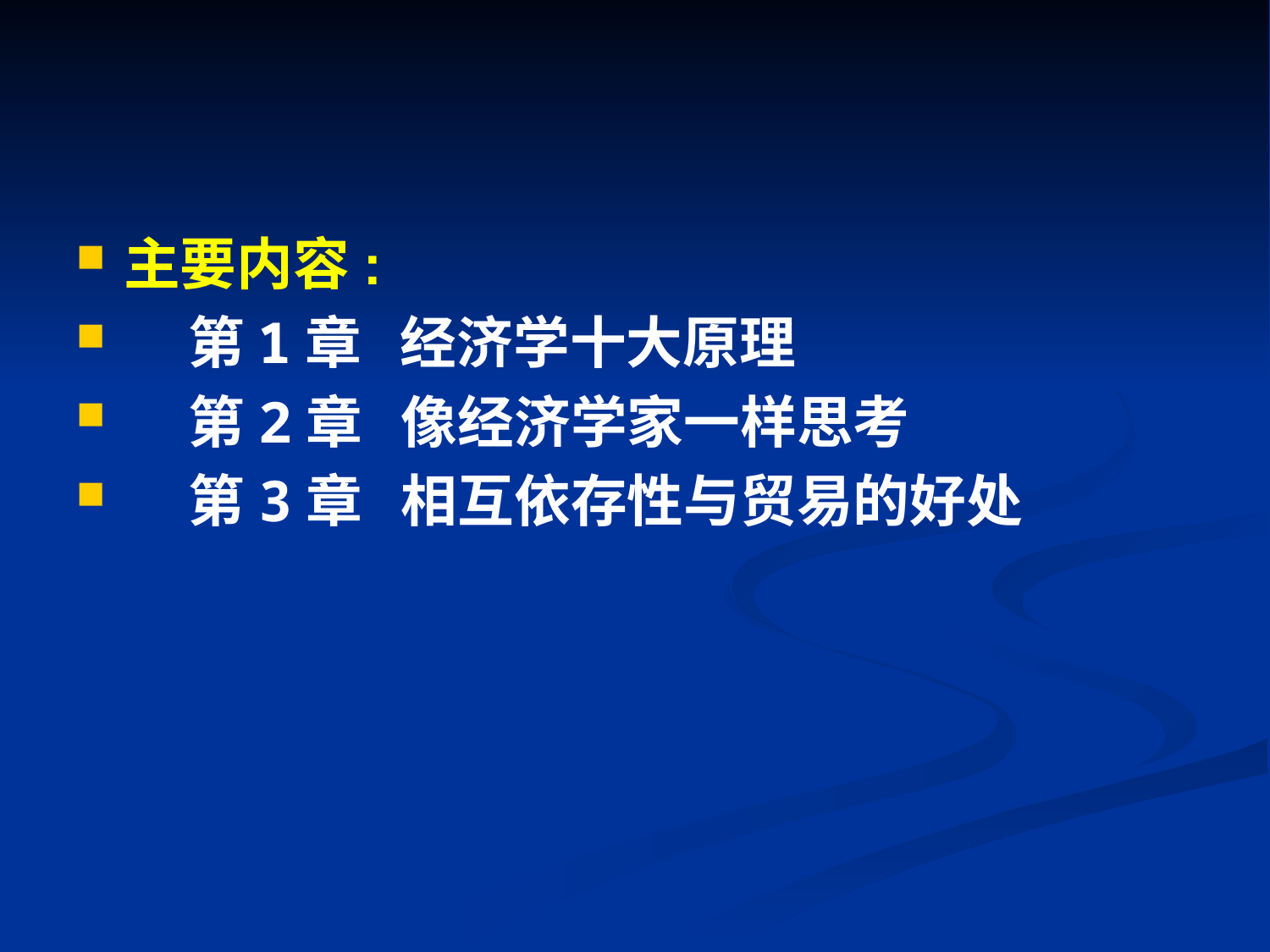

#
主要内容:
    第1章   经济学十大原理
    第2章   像经济学家一样思考
    第3章   相互依存性与贸易的好处

4